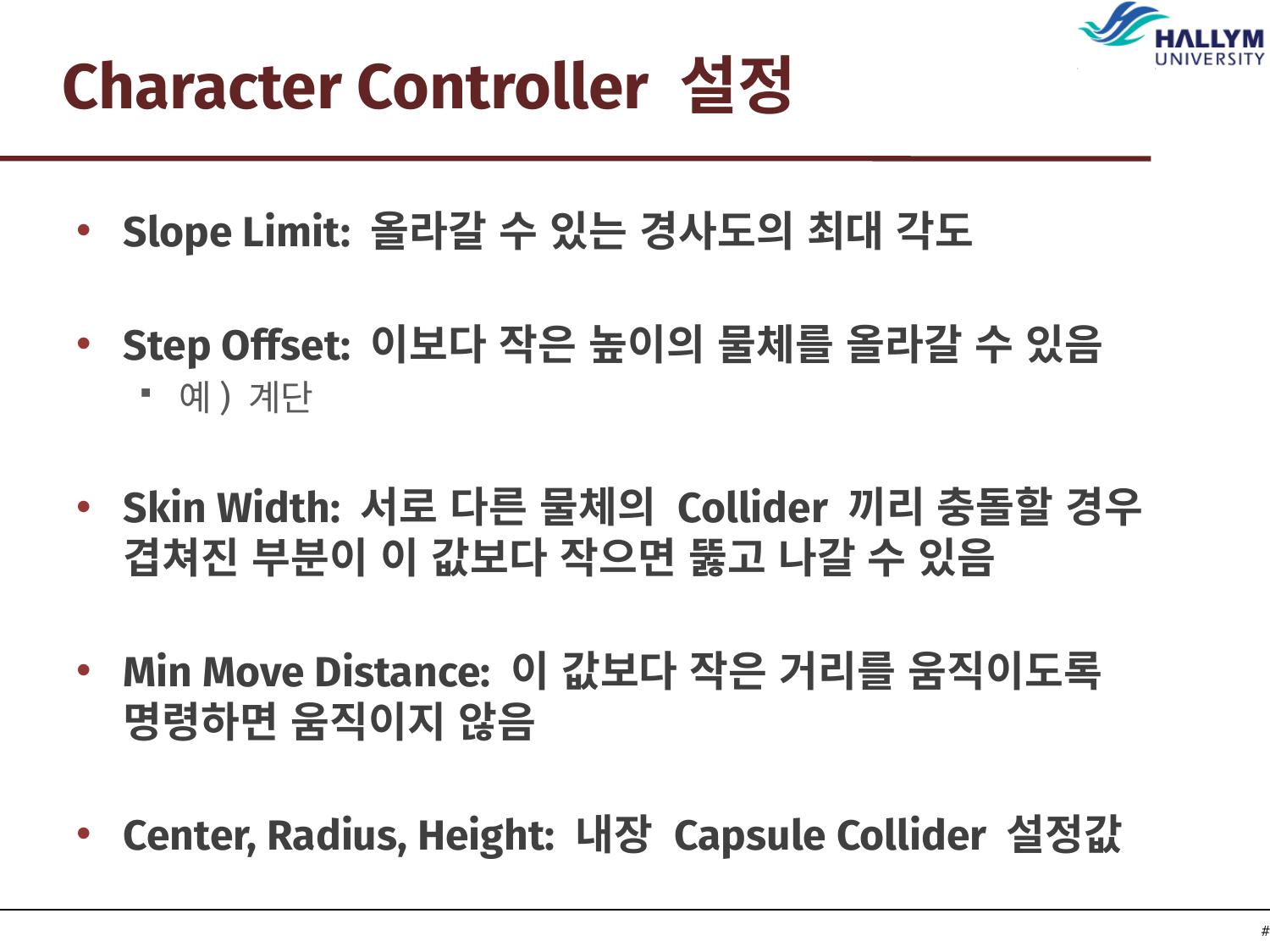

# Character Controller 설정
Slope Limit: 올라갈 수 있는 경사도의 최대 각도

Step Offset: 이보다 작은 높이의 물체를 올라갈 수 있음
예) 계단

Skin Width: 서로 다른 물체의 Collider 끼리 충돌할 경우 겹쳐진 부분이 이 값보다 작으면 뚫고 나갈 수 있음

Min Move Distance: 이 값보다 작은 거리를 움직이도록 명령하면 움직이지 않음

Center, Radius, Height: 내장 Capsule Collider 설정값